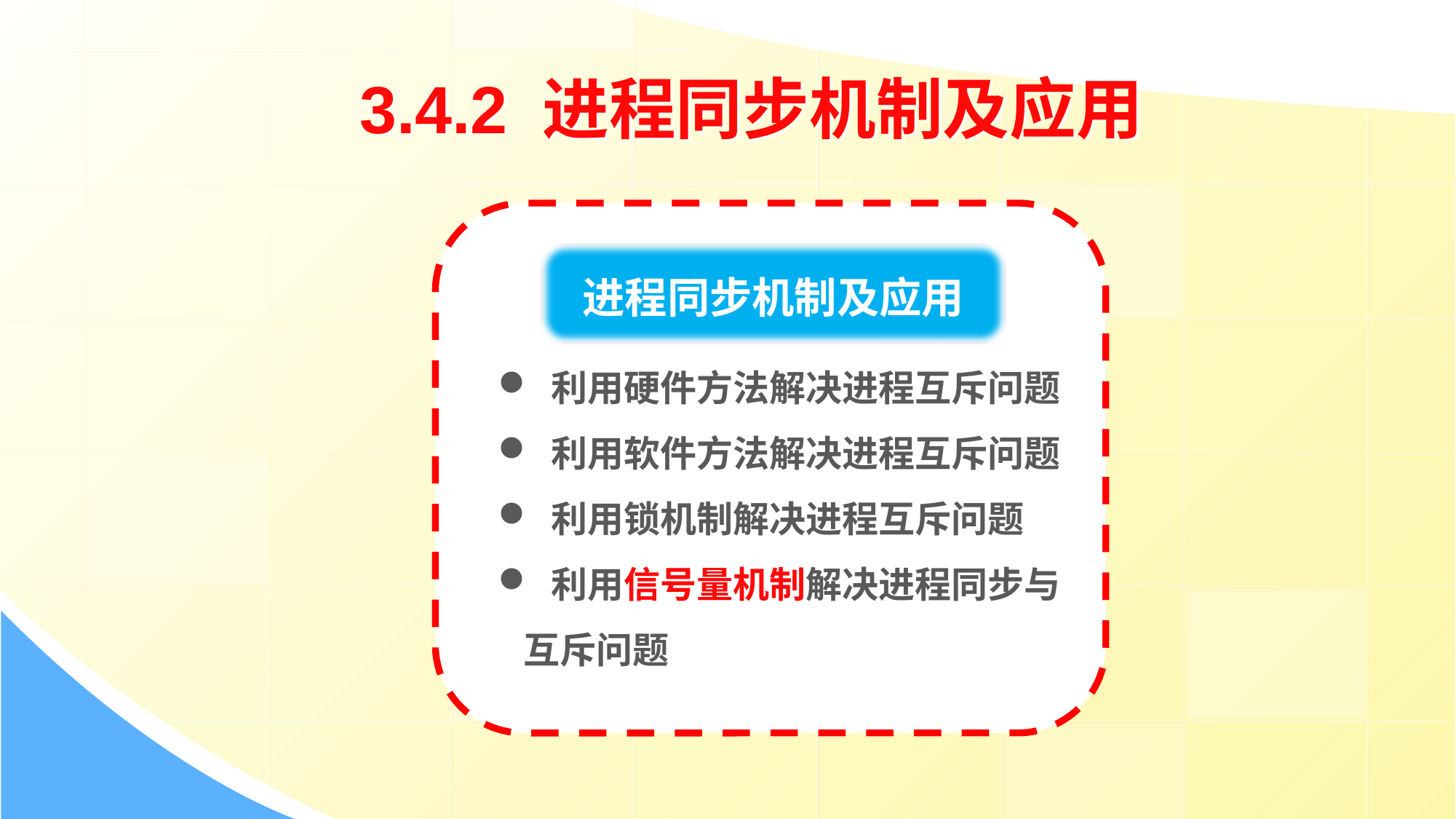

3.4.2 进程同步机制及应用

进程同步机制及应用
 利用硬件方法解决进程互斥问题
 利用软件方法解决进程互斥问题
 利用锁机制解决进程互斥问题
 利用信号量机制解决进程同步与互斥问题